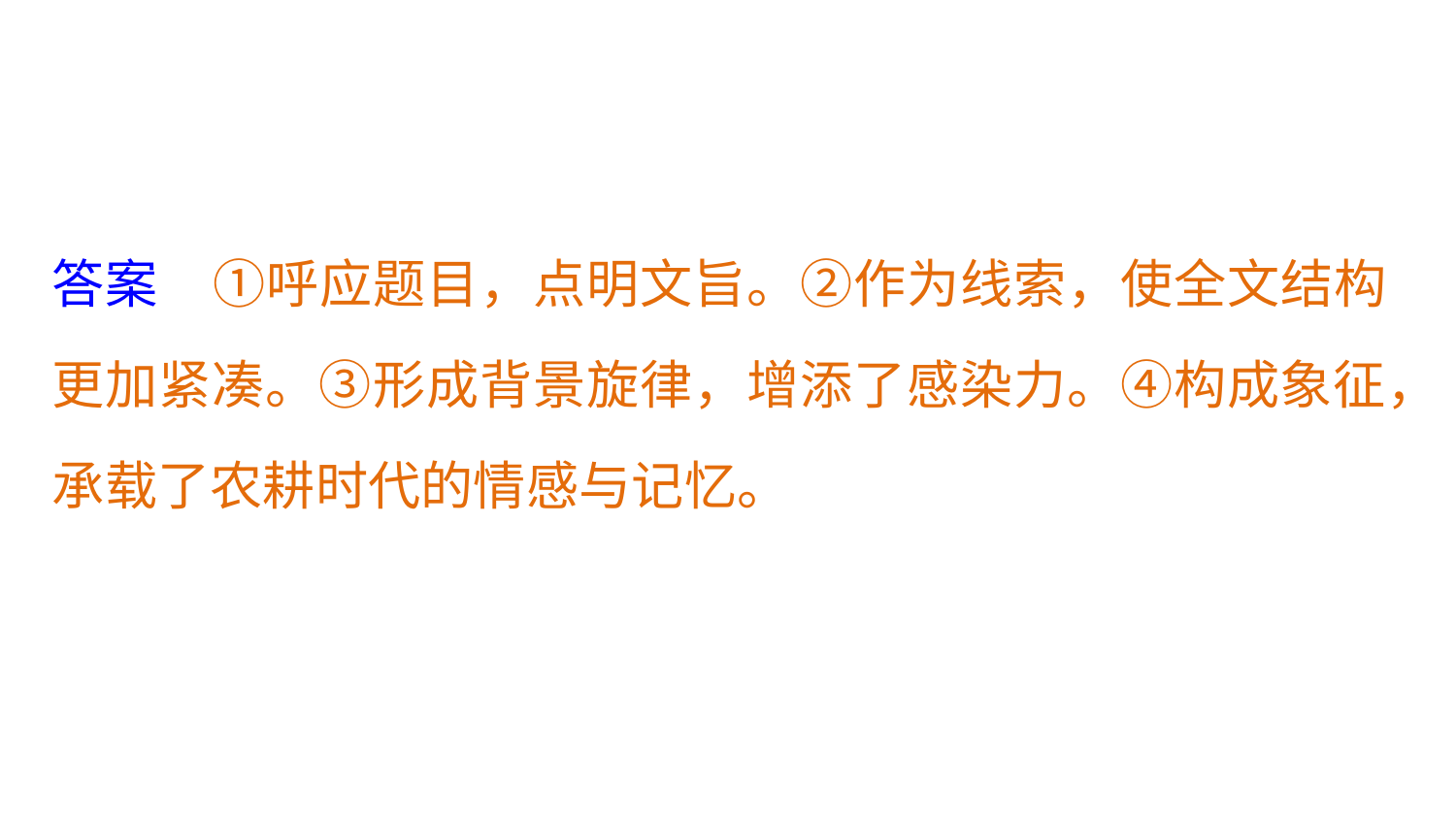

答案　①呼应题目，点明文旨。②作为线索，使全文结构更加紧凑。③形成背景旋律，增添了感染力。④构成象征，承载了农耕时代的情感与记忆。